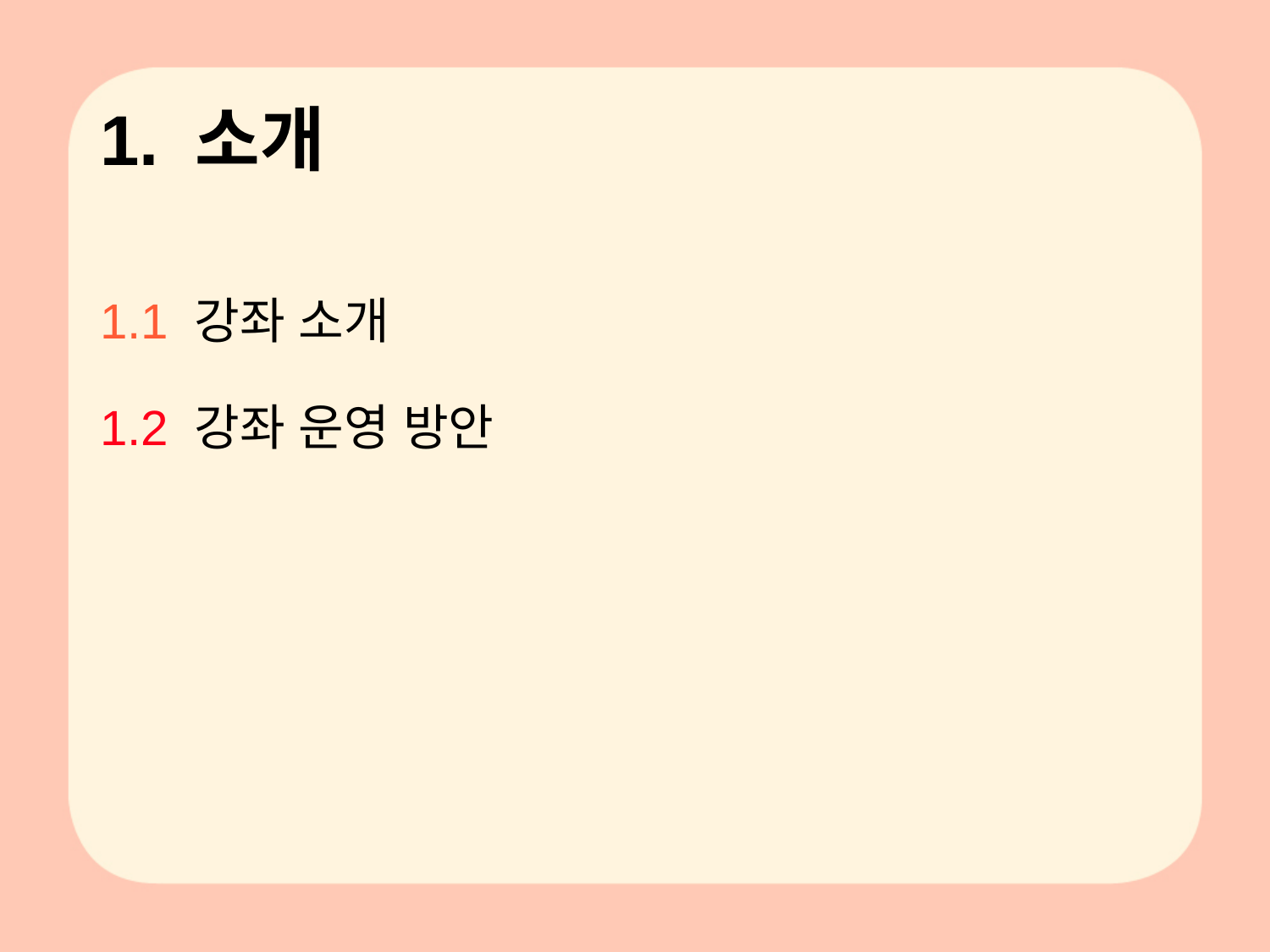

# 1. 소개
1.1 강좌 소개
1.2 강좌 운영 방안